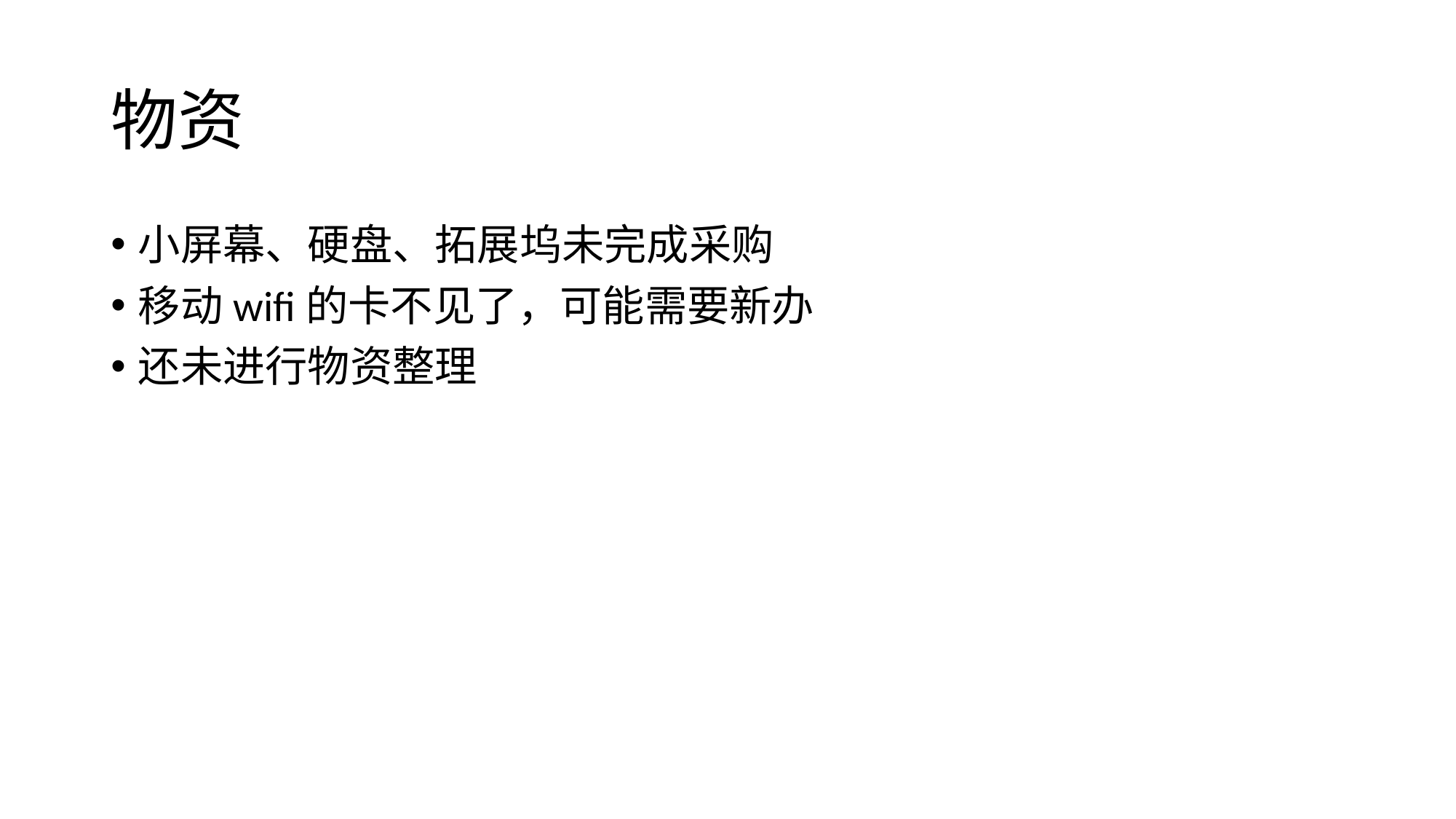

# 物资
小屏幕、硬盘、拓展坞未完成采购
移动wifi的卡不见了，可能需要新办
还未进行物资整理